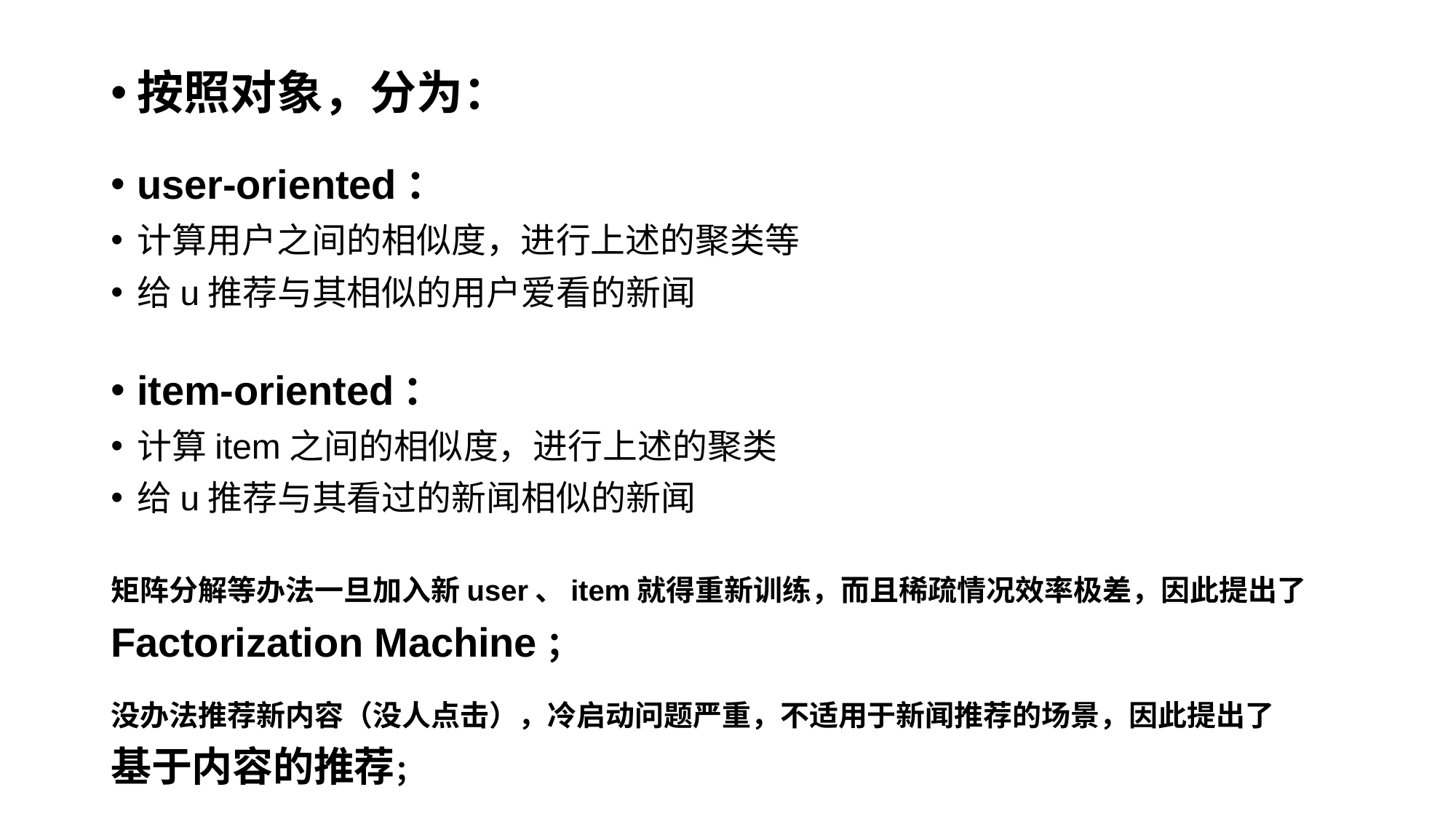

按照对象，分为：

user-oriented：
计算用户之间的相似度，进行上述的聚类等
给u推荐与其相似的用户爱看的新闻

item-oriented：
计算item之间的相似度，进行上述的聚类
给u推荐与其看过的新闻相似的新闻

矩阵分解等办法一旦加入新user、item就得重新训练，而且稀疏情况效率极差，因此提出了
Factorization Machine；

没办法推荐新内容（没人点击），冷启动问题严重，不适用于新闻推荐的场景，因此提出了
基于内容的推荐；